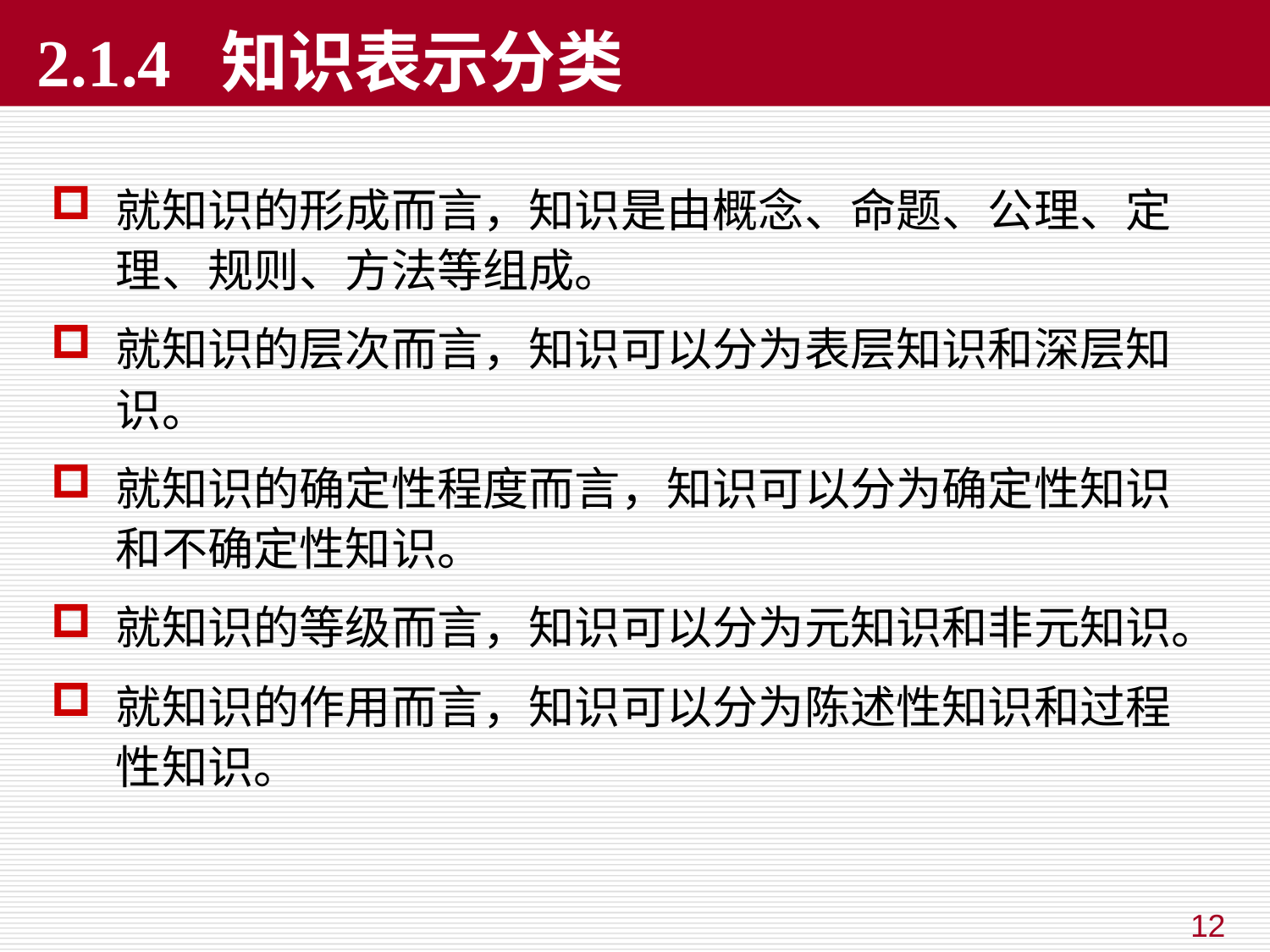

# 2.1.4  知识表示分类
就知识的形成而言，知识是由概念、命题、公理、定理、规则、方法等组成。
就知识的层次而言，知识可以分为表层知识和深层知识。
就知识的确定性程度而言，知识可以分为确定性知识和不确定性知识。
就知识的等级而言，知识可以分为元知识和非元知识。
就知识的作用而言，知识可以分为陈述性知识和过程性知识。
12